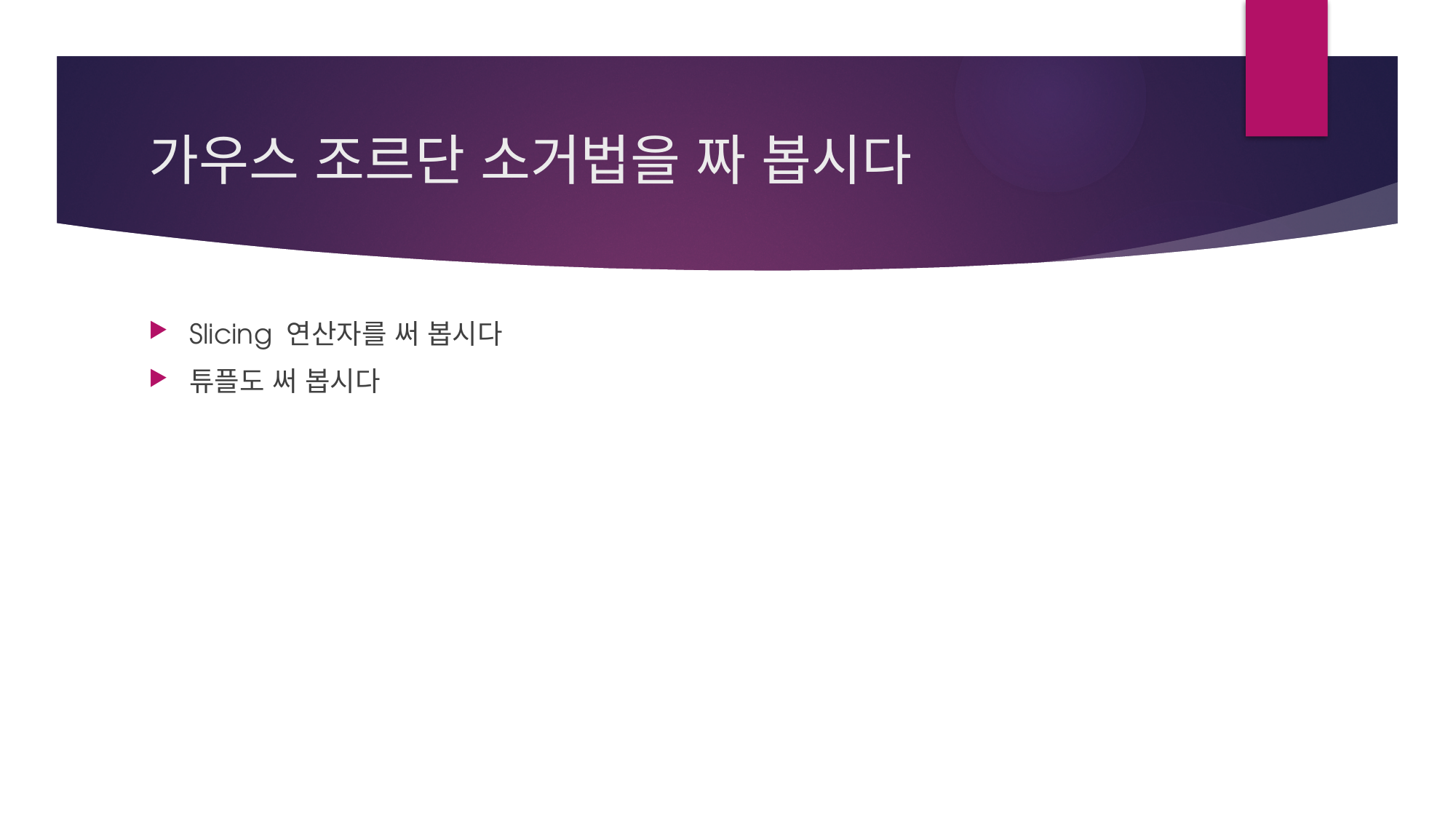

# 가우스 조르단 소거법을 짜 봅시다
Slicing 연산자를 써 봅시다
튜플도 써 봅시다